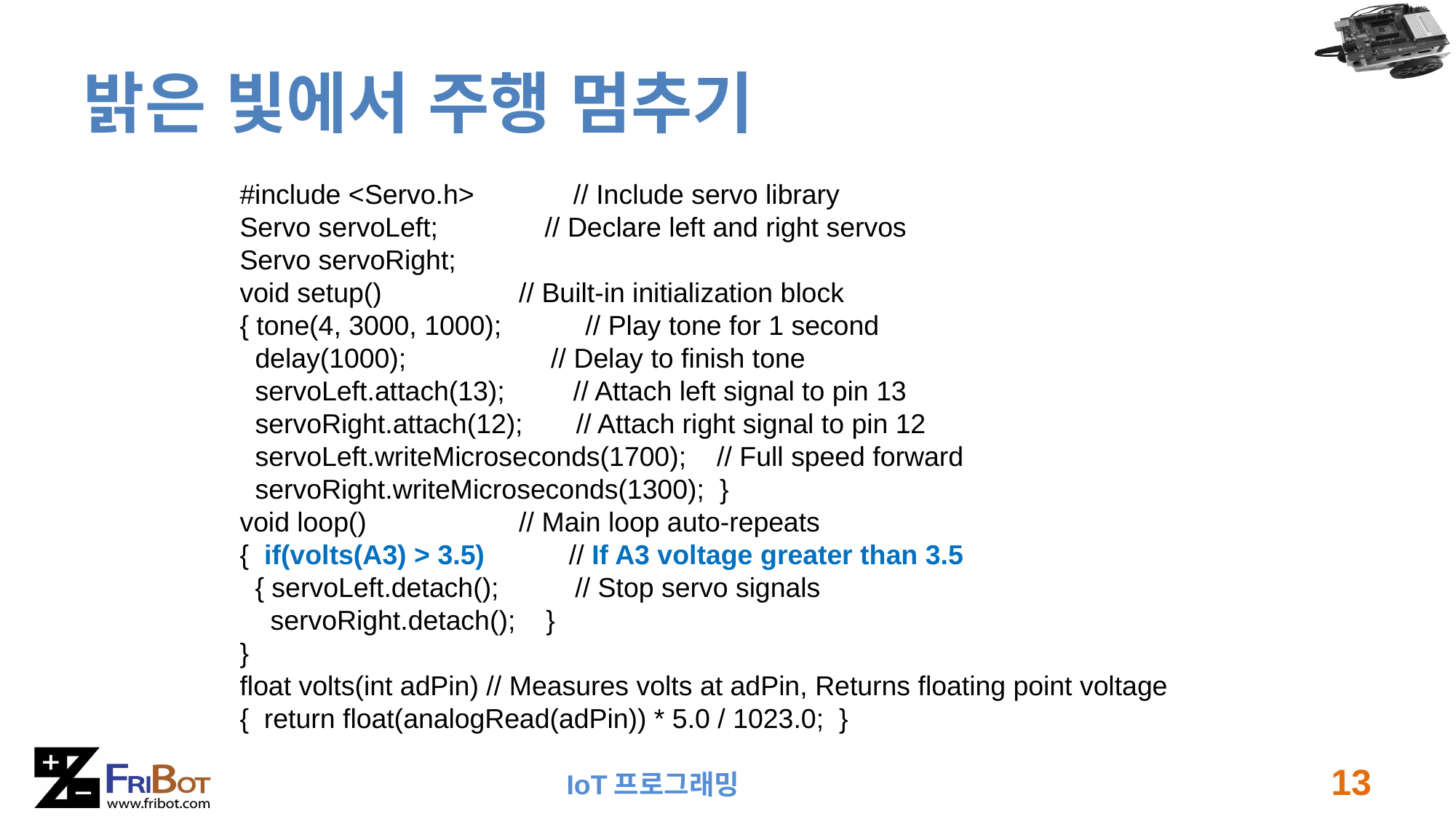

# 밝은 빛에서 주행 멈추기
#include <Servo.h>             // Include servo library
Servo servoLeft;              // Declare left and right servos
Servo servoRight;
void setup()                  // Built-in initialization block
{ tone(4, 3000, 1000);           // Play tone for 1 second
  delay(1000);                   // Delay to finish tone
  servoLeft.attach(13);         // Attach left signal to pin 13
  servoRight.attach(12);       // Attach right signal to pin 12
  servoLeft.writeMicroseconds(1700);    // Full speed forward
  servoRight.writeMicroseconds(1300);  }
void loop()                    // Main loop auto-repeats
{  if(volts(A3) > 3.5)           // If A3 voltage greater than 3.5
  { servoLeft.detach();          // Stop servo signals
    servoRight.detach();    }
}
float volts(int adPin) // Measures volts at adPin, Returns floating point voltage
{  return float(analogRead(adPin)) * 5.0 / 1023.0;  }
13